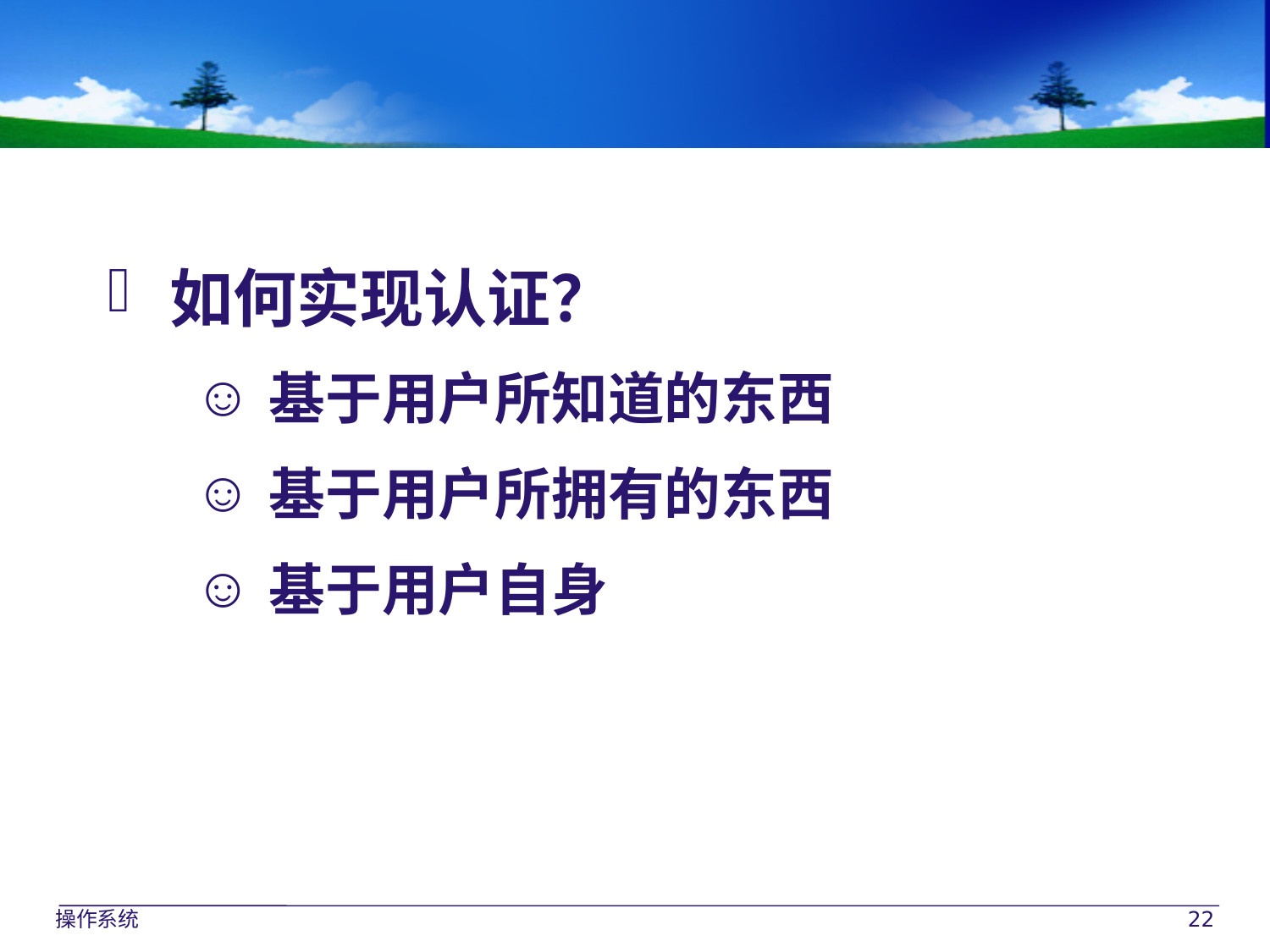

如何实现认证？
基于用户所知道的东西
基于用户所拥有的东西
基于用户自身
操作系统
22